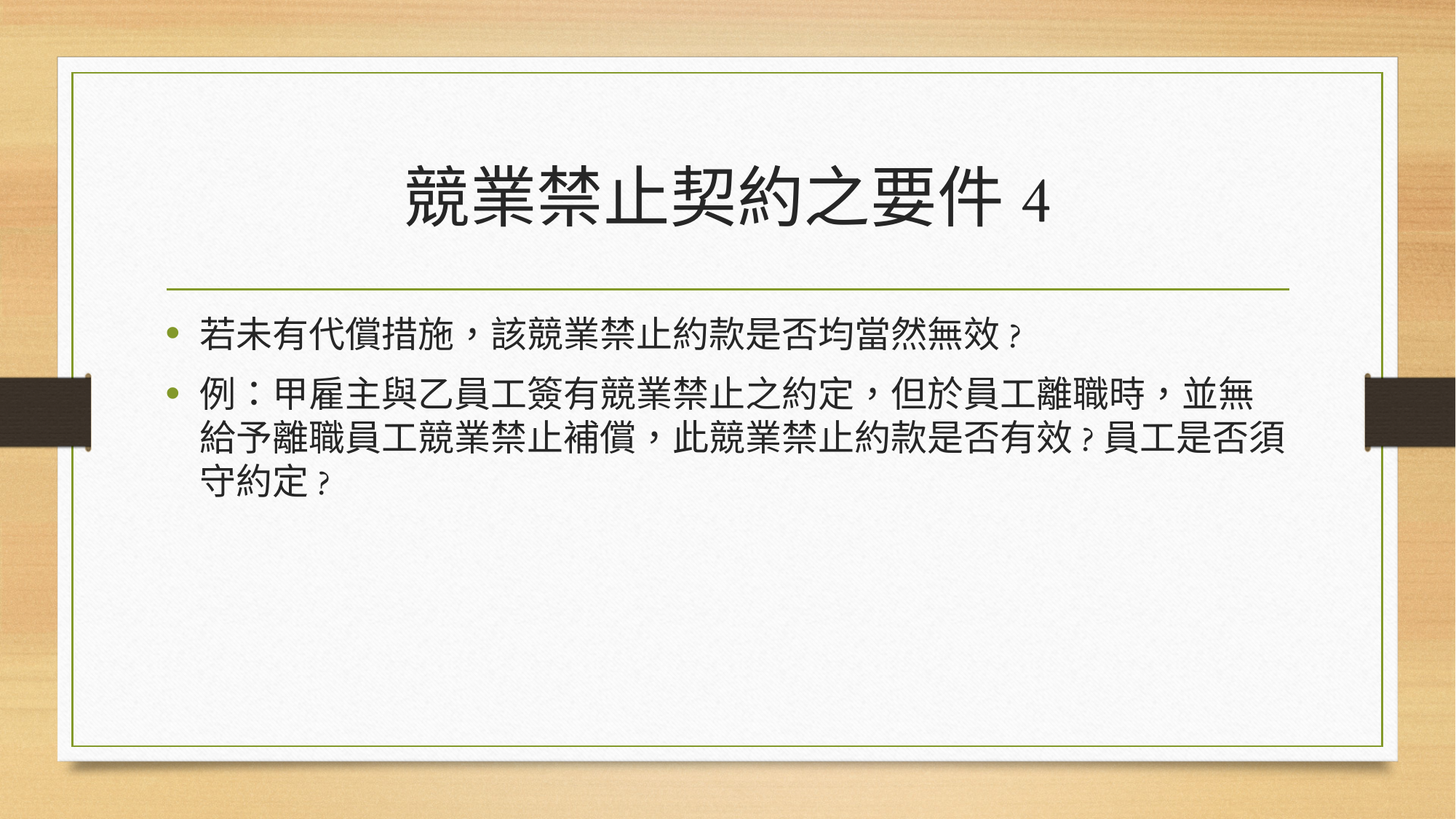

# 競業禁止契約之要件4
若未有代償措施，該競業禁止約款是否均當然無效?
例：甲雇主與乙員工簽有競業禁止之約定，但於員工離職時，並無給予離職員工競業禁止補償，此競業禁止約款是否有效?員工是否須守約定?